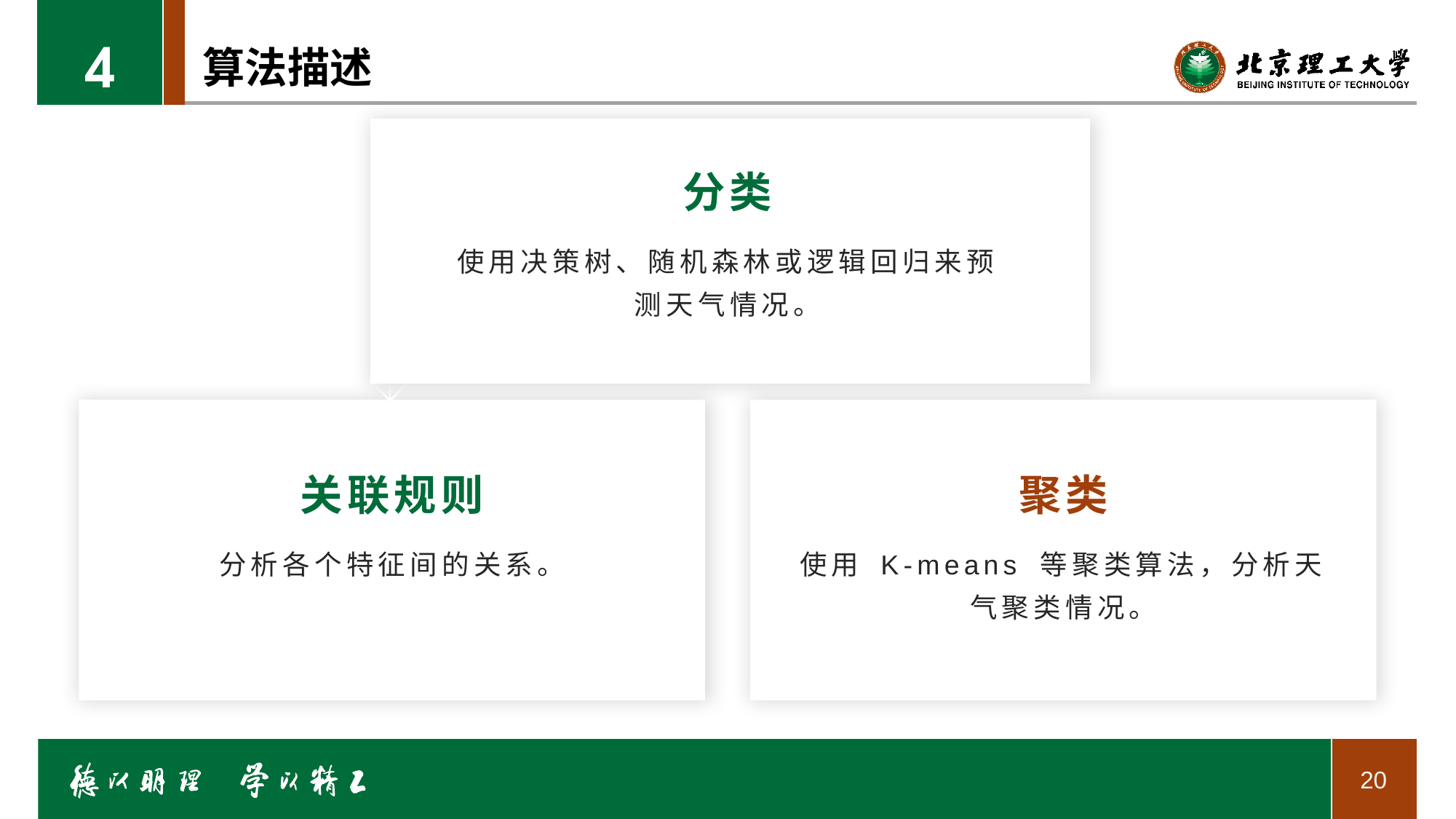

4
# 算法描述

分类
使用决策树、随机森林或逻辑回归来预测天气情况。

关联规则
聚类
分析各个特征间的关系。
使用 K-means 等聚类算法，分析天气聚类情况。